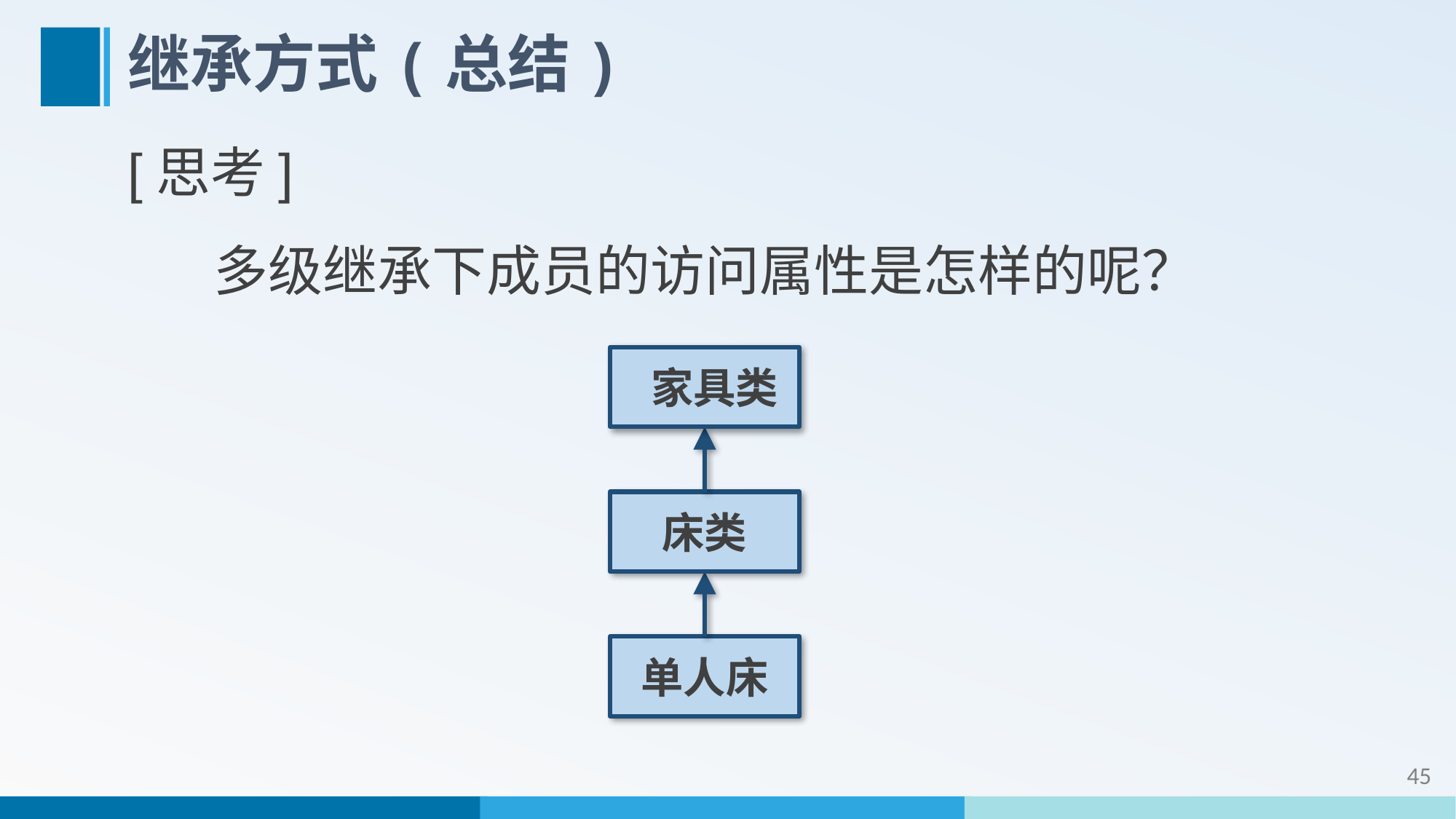

# 继承方式(总结)
[思考]
      多级继承下成员的访问属性是怎样的呢？
 家具类
床类
单人床